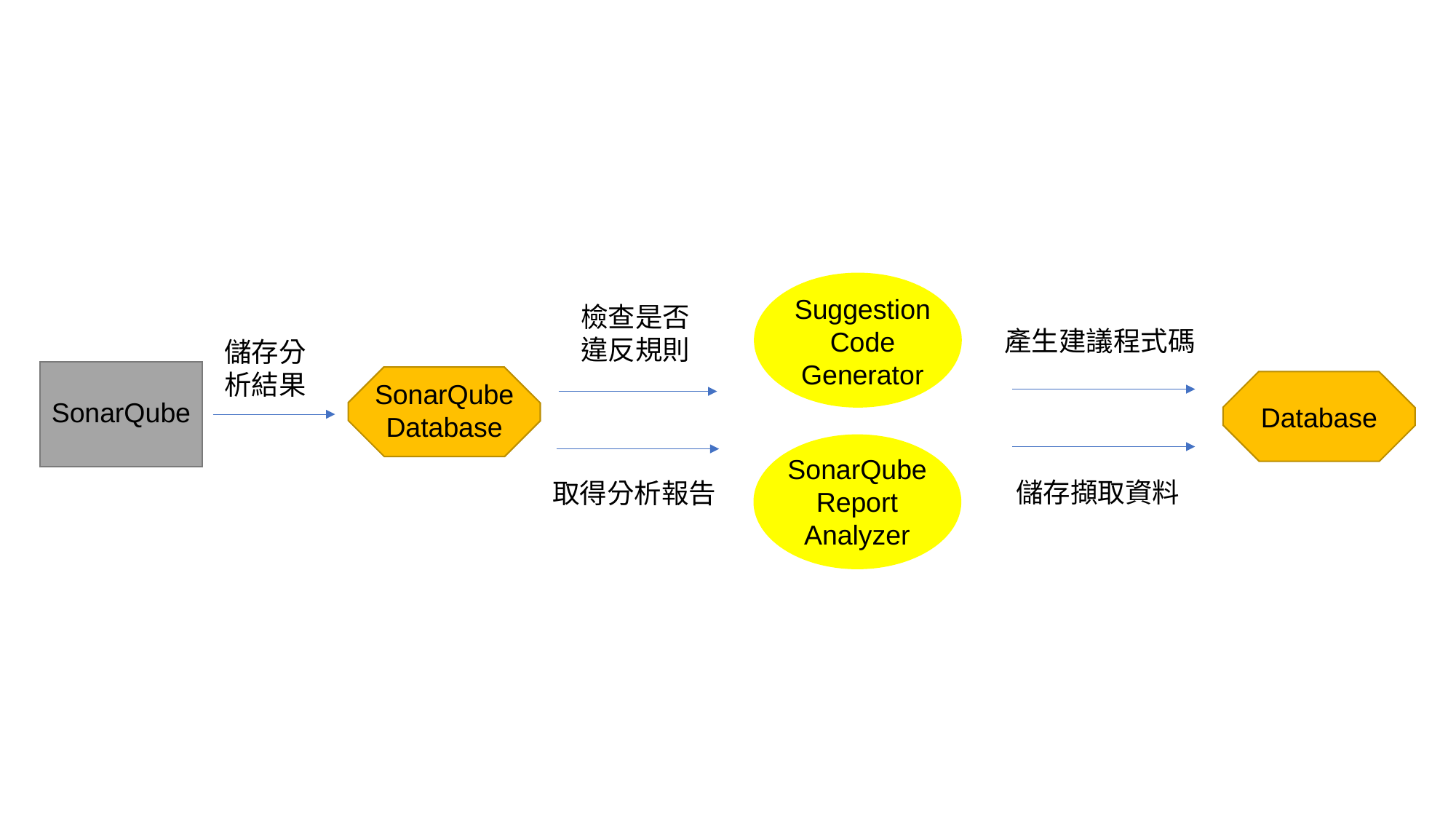

Suggestion
Code
Generator
檢查是否違反規則
產生建議程式碼

SonarQube
SonarQube
Database
Database
取得分析報告

SonarQube
Report
Analyzer
儲存擷取資料
儲存分析結果